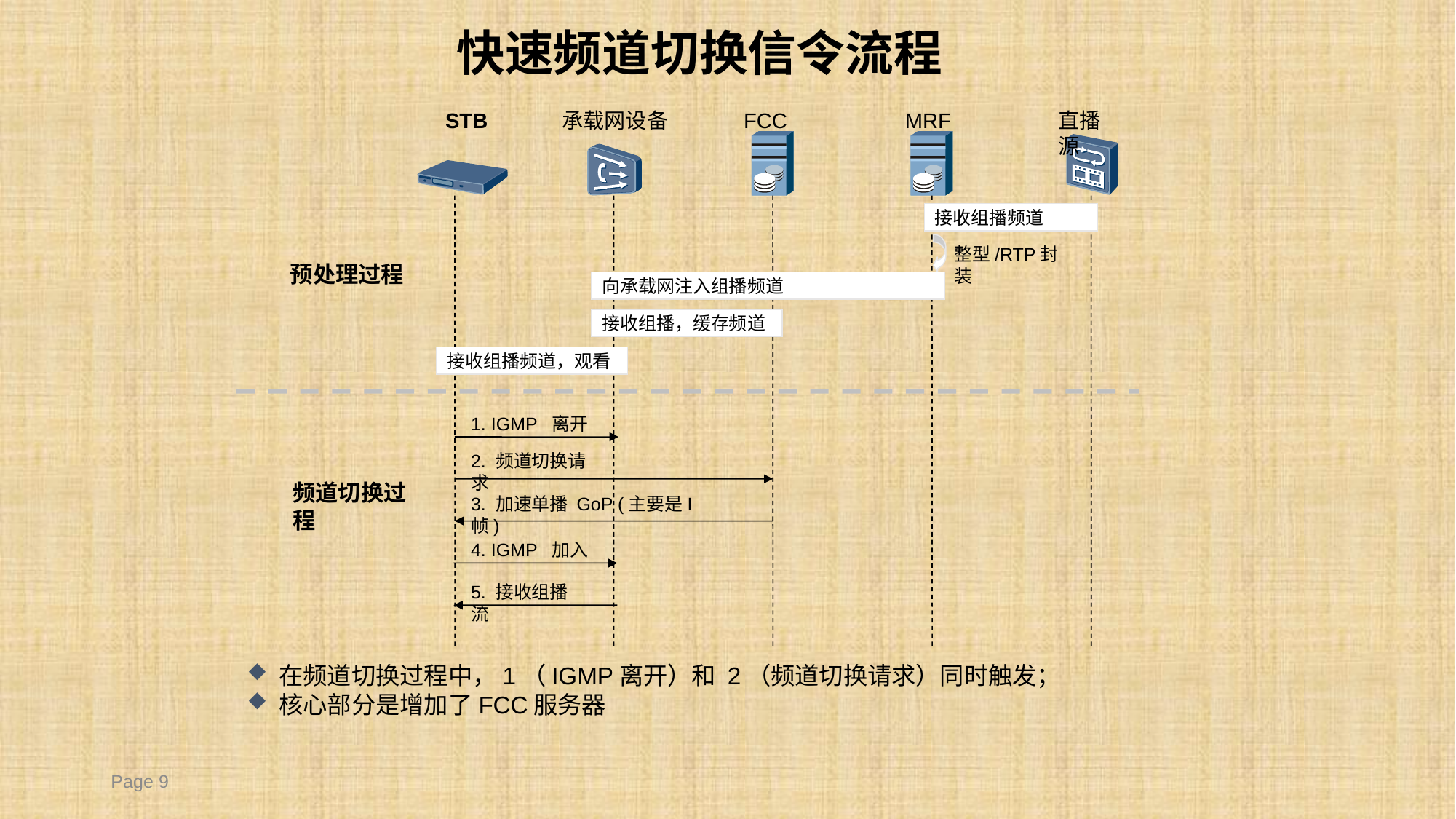

# 快速频道切换信令流程
STB
承载网设备
FCC
MRF
直播源

接收组播频道

整型/RTP封装
预处理过程
向承载网注入组播频道
接收组播，缓存频道
接收组播频道，观看

1. IGMP  离开

2. 频道切换请求
频道切换过程

3. 加速单播 GoP (主要是I帧)

4. IGMP  加入

5. 接收组播流

在频道切换过程中，1（IGMP离开）和 2（频道切换请求）同时触发；
核心部分是增加了FCC服务器
Page 9